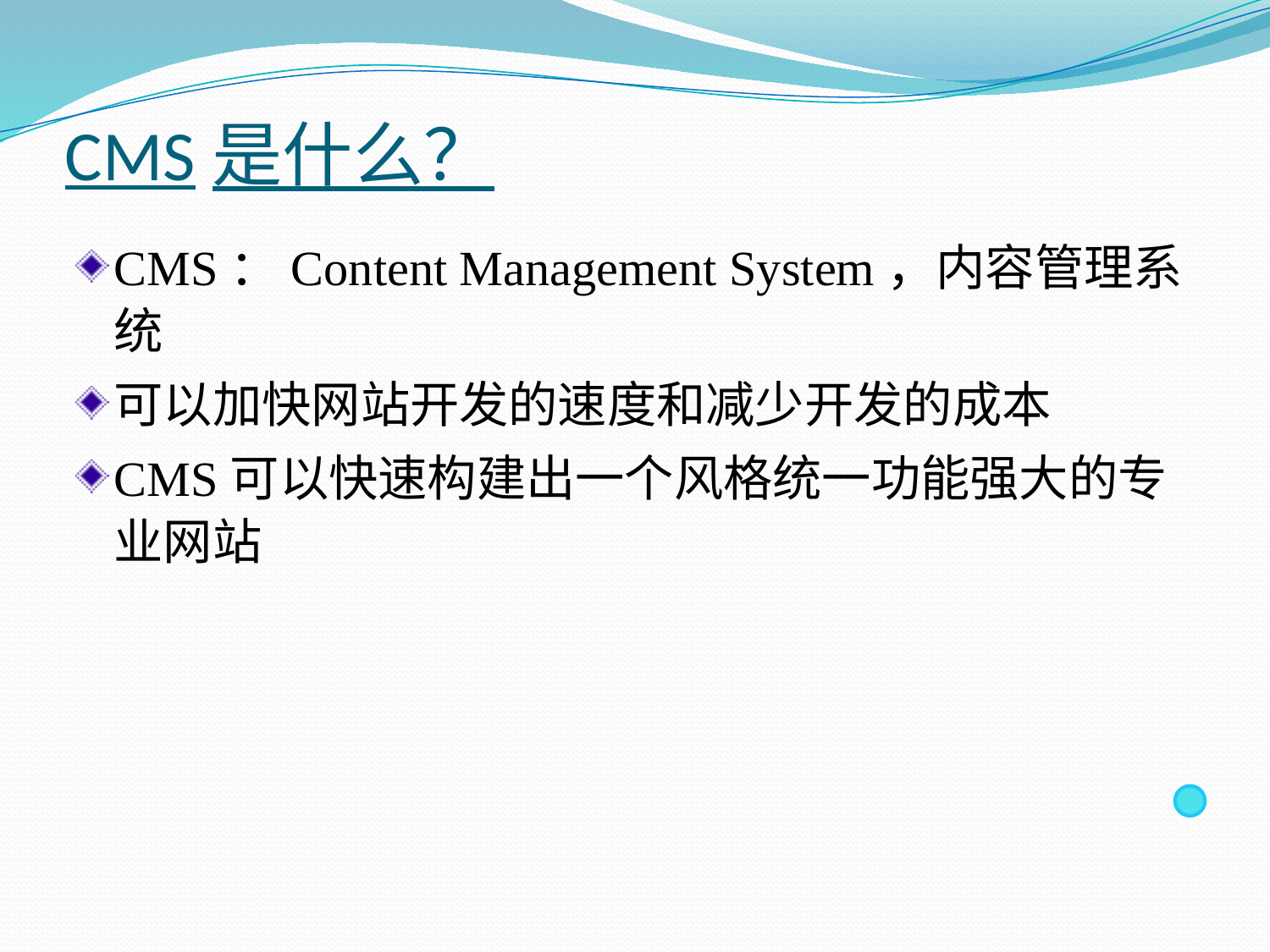

# CMS是什么？
CMS：Content Management System，内容管理系统
可以加快网站开发的速度和减少开发的成本
CMS可以快速构建出一个风格统一功能强大的专业网站